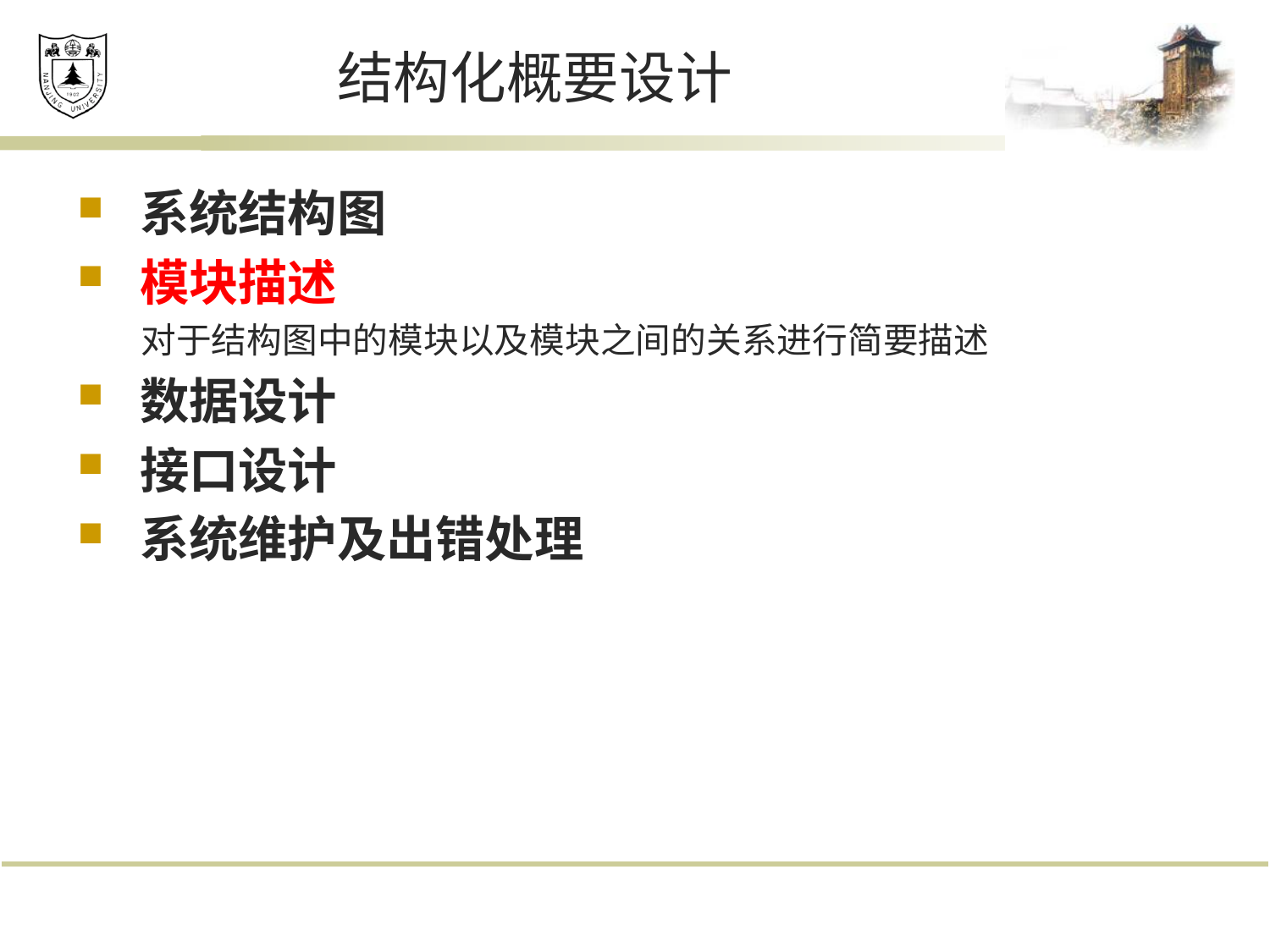

# 结构化概要设计
系统结构图
模块描述
       对于结构图中的模块以及模块之间的关系进行简要描述
数据设计
接口设计
系统维护及出错处理